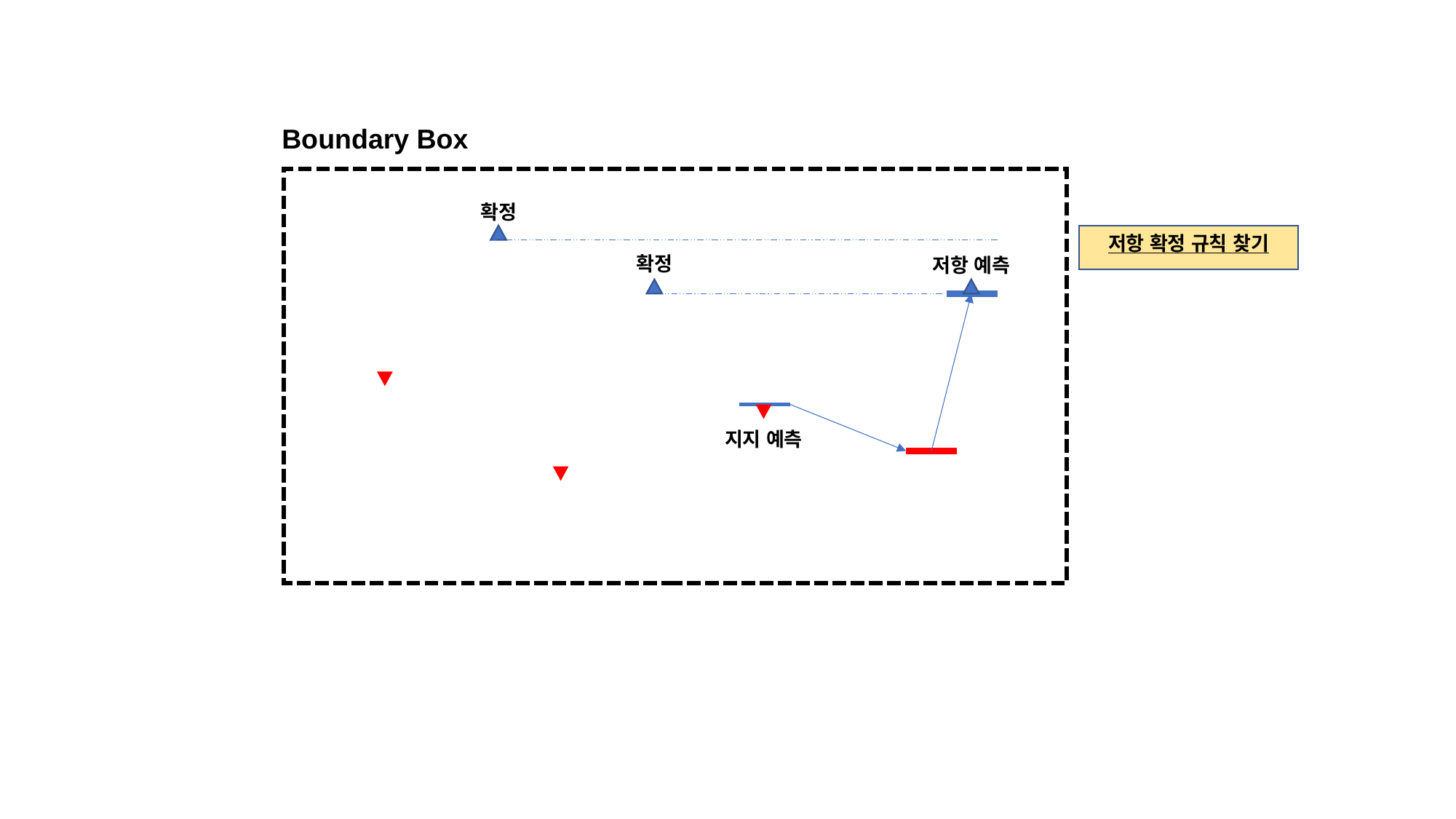

Boundary Box

확정

확정
저항 예측

지지 예측

저항 확정 규칙 찾기